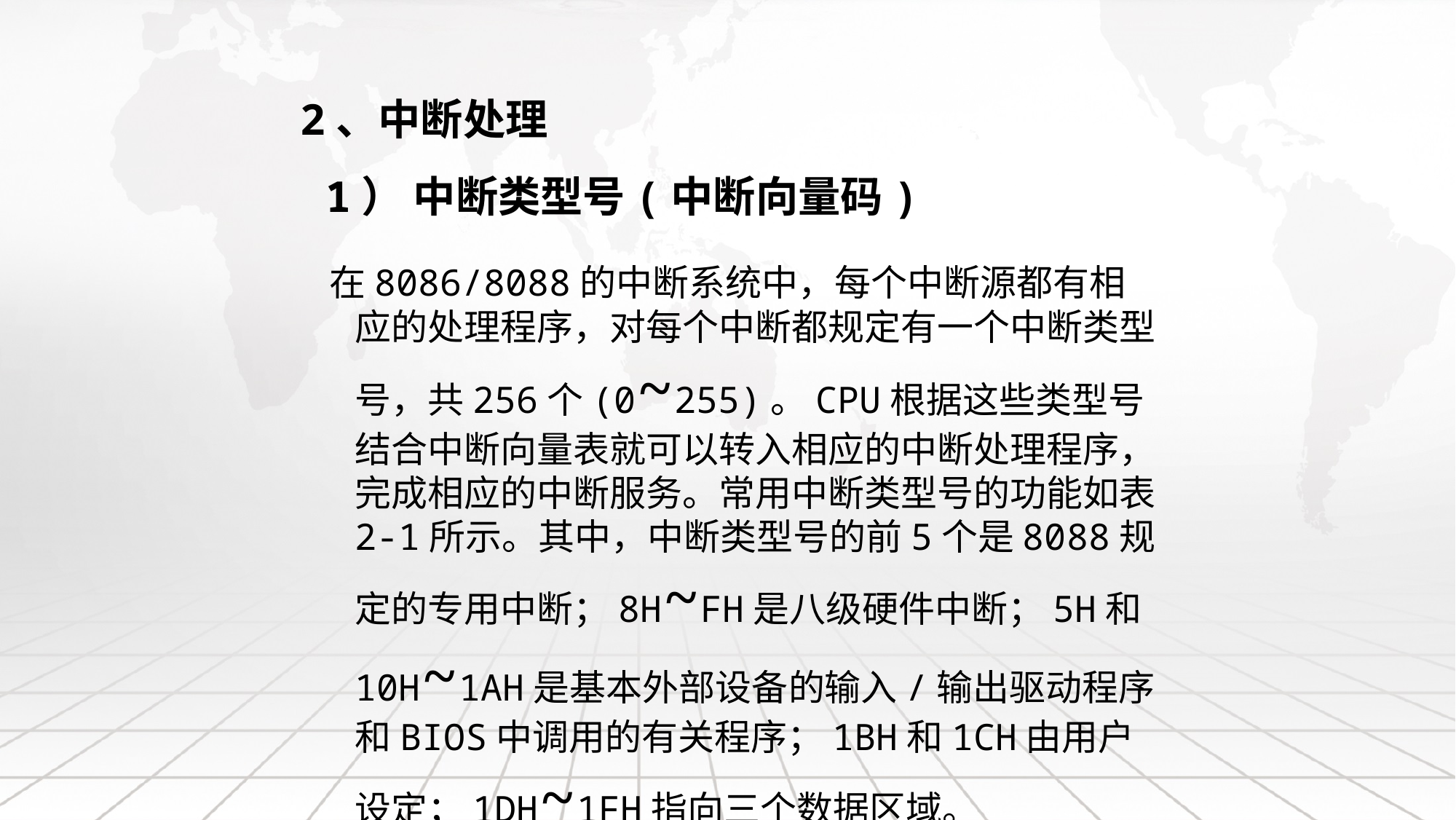

2、中断处理
 1） 中断类型号(中断向量码)
  在8086/8088的中断系统中，每个中断源都有相应的处理程序，对每个中断都规定有一个中断类型号，共256个(0~255)。CPU根据这些类型号结合中断向量表就可以转入相应的中断处理程序，完成相应的中断服务。常用中断类型号的功能如表2-1所示。其中，中断类型号的前5个是8088规定的专用中断；8H~FH是八级硬件中断；5H和10H~1AH是基本外部设备的输入/输出驱动程序和BIOS中调用的有关程序；1BH和1CH由用户设定；1DH~1FH指向三个数据区域。